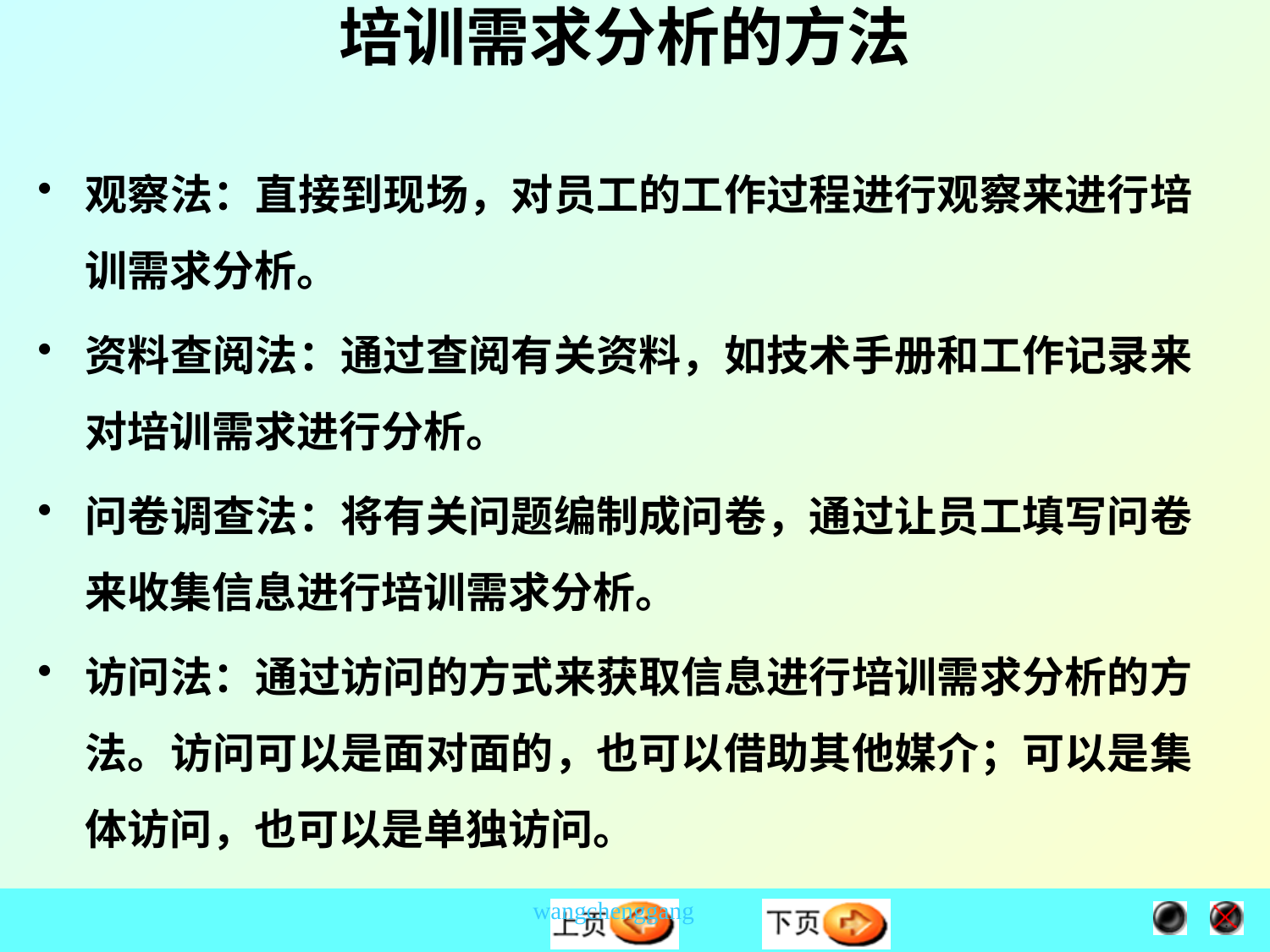

培训需求分析的方法
观察法：直接到现场，对员工的工作过程进行观察来进行培训需求分析。
资料查阅法：通过查阅有关资料，如技术手册和工作记录来对培训需求进行分析。
问卷调查法：将有关问题编制成问卷，通过让员工填写问卷来收集信息进行培训需求分析。
访问法：通过访问的方式来获取信息进行培训需求分析的方法。访问可以是面对面的，也可以借助其他媒介；可以是集体访问，也可以是单独访问。

wangchenggang